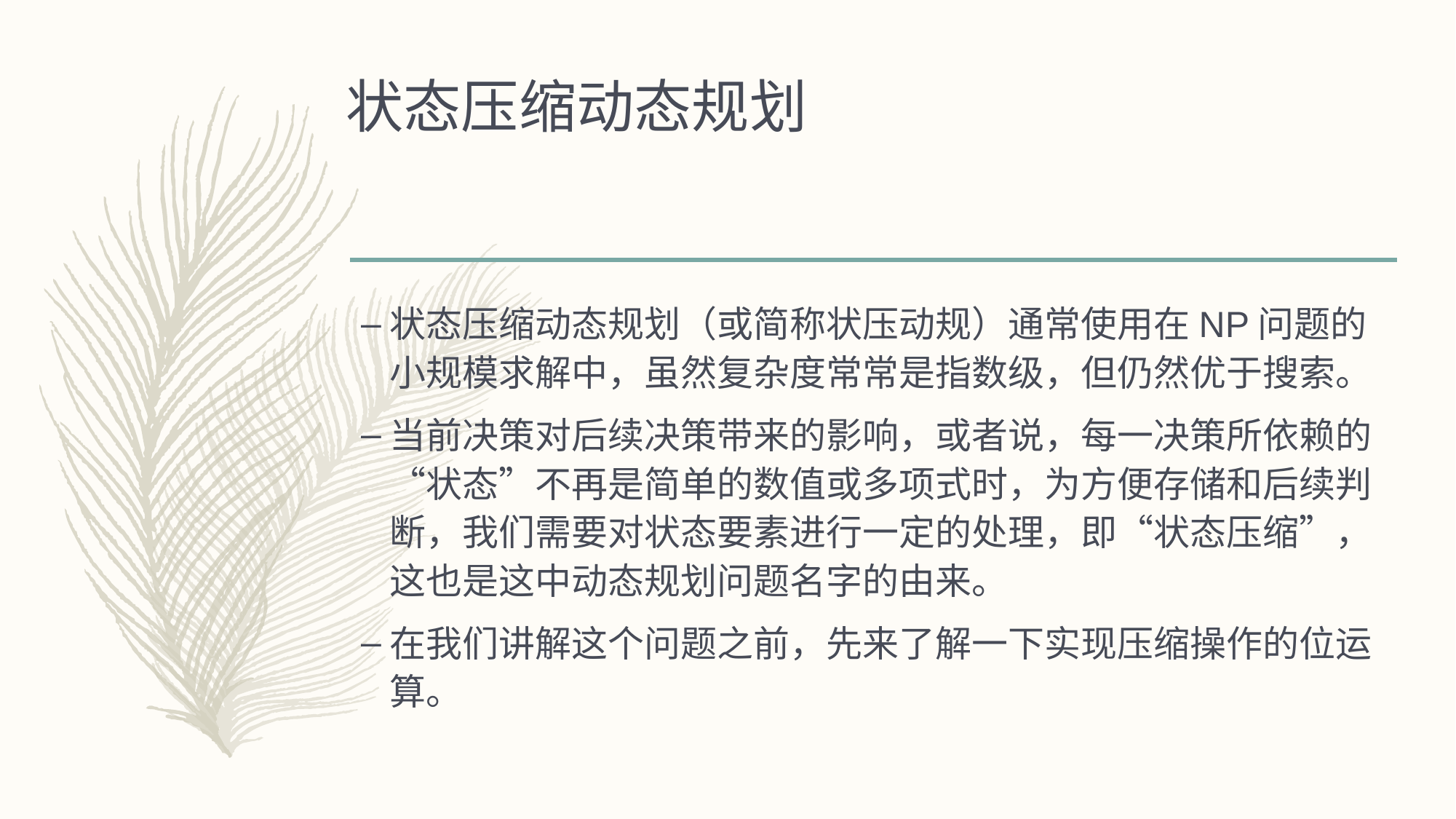

# 状态压缩动态规划
状态压缩动态规划（或简称状压动规）通常使用在NP问题的小规模求解中，虽然复杂度常常是指数级，但仍然优于搜索。
当前决策对后续决策带来的影响，或者说，每一决策所依赖的“状态”不再是简单的数值或多项式时，为方便存储和后续判断，我们需要对状态要素进行一定的处理，即“状态压缩”，这也是这中动态规划问题名字的由来。
在我们讲解这个问题之前，先来了解一下实现压缩操作的位运算。